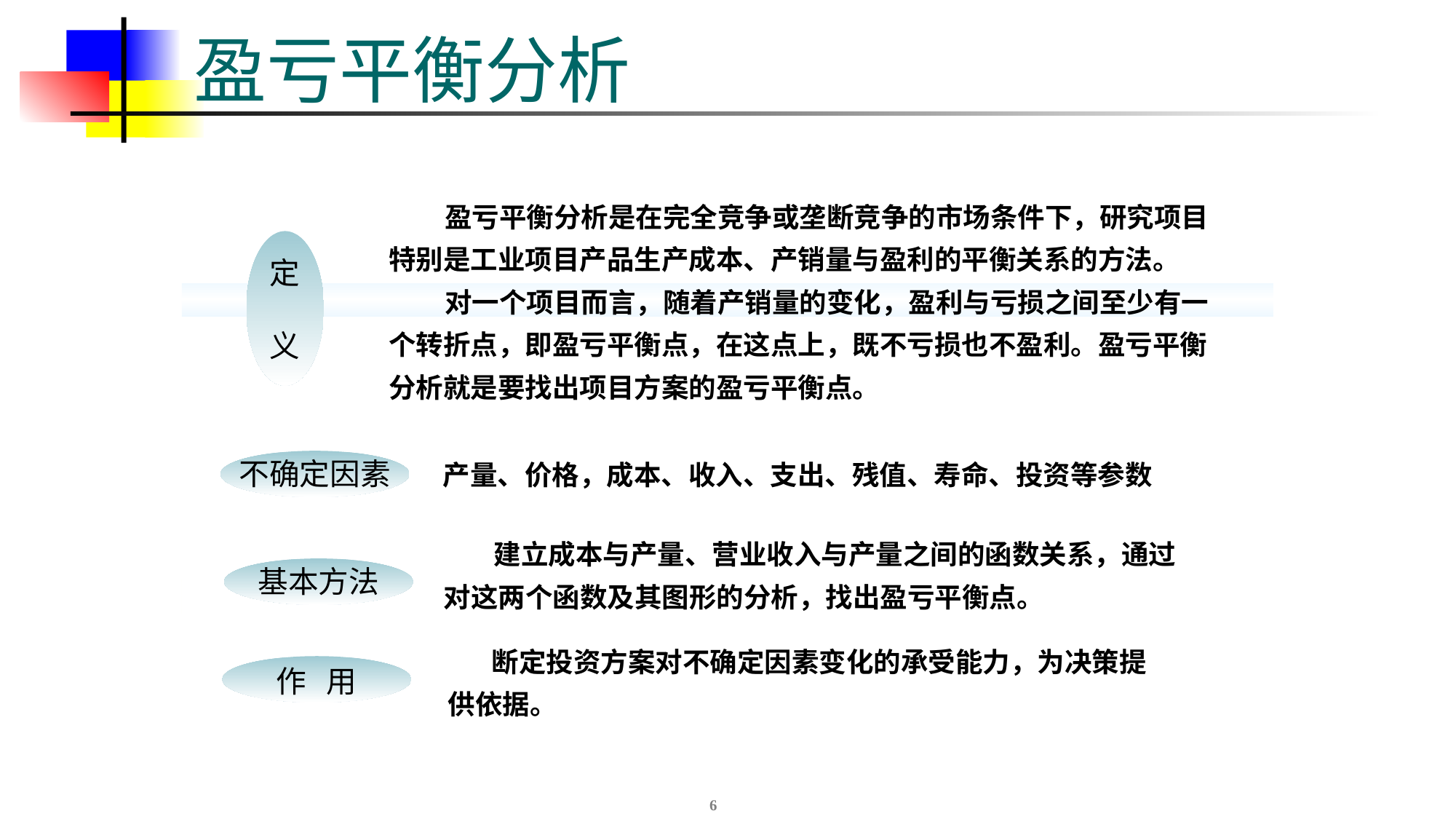

# 盈亏平衡分析
        盈亏平衡分析是在完全竞争或垄断竞争的市场条件下，研究项目
特别是工业项目产品生产成本、产销量与盈利的平衡关系的方法。
        对一个项目而言，随着产销量的变化，盈利与亏损之间至少有一
个转折点，即盈亏平衡点，在这点上，既不亏损也不盈利。盈亏平衡
分析就是要找出项目方案的盈亏平衡点。
定

义

不确定因素
产量、价格，成本、收入、支出、残值、寿命、投资等参数
       建立成本与产量、营业收入与产量之间的函数关系，通过对这两个函数及其图形的分析，找出盈亏平衡点。

基本方法

      断定投资方案对不确定因素变化的承受能力，为决策提
供依据。

作   用
6